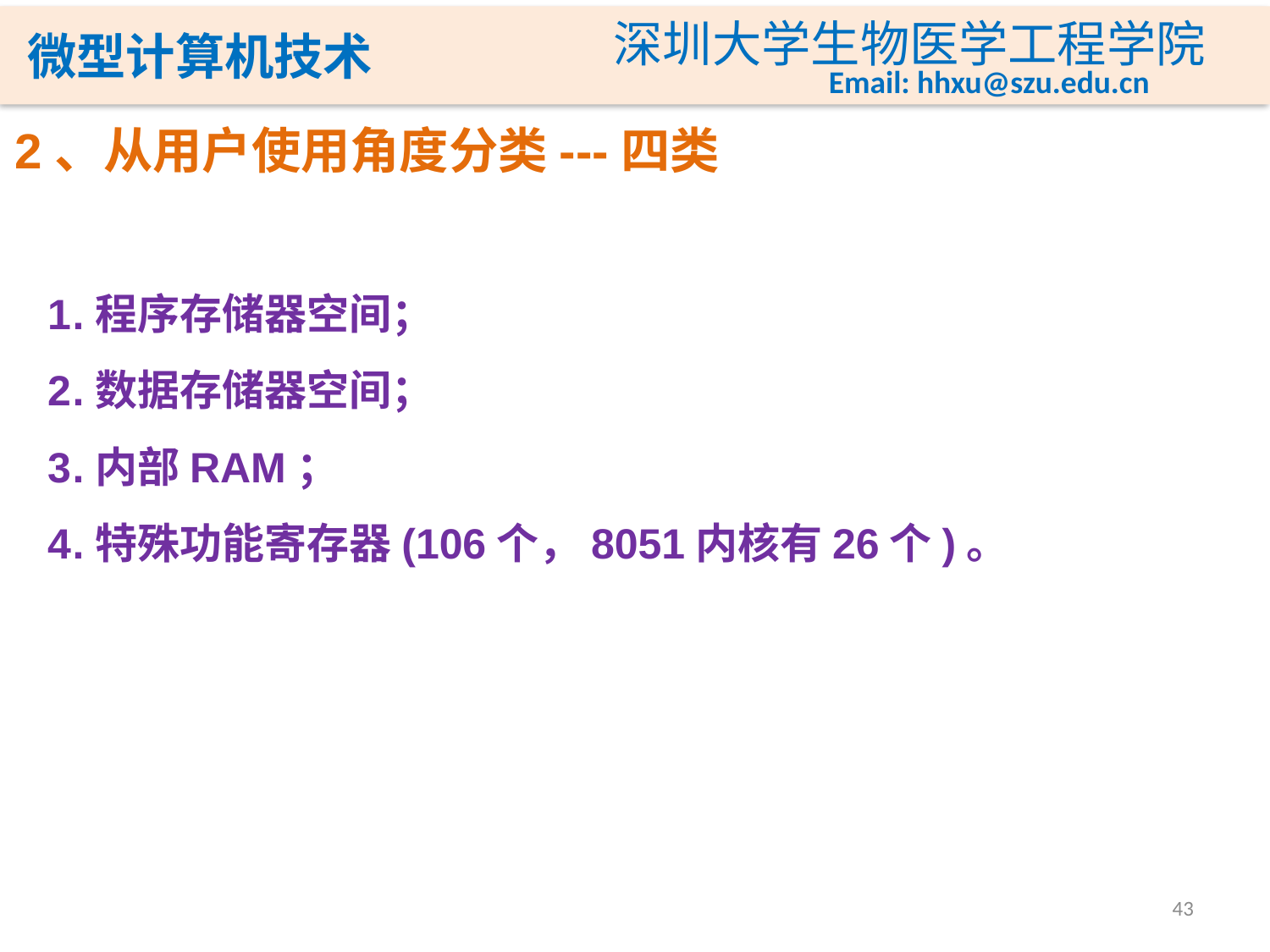

2、从用户使用角度分类---四类
程序存储器空间；
数据存储器空间；
内部RAM；
特殊功能寄存器(106个，8051内核有26个)。
43